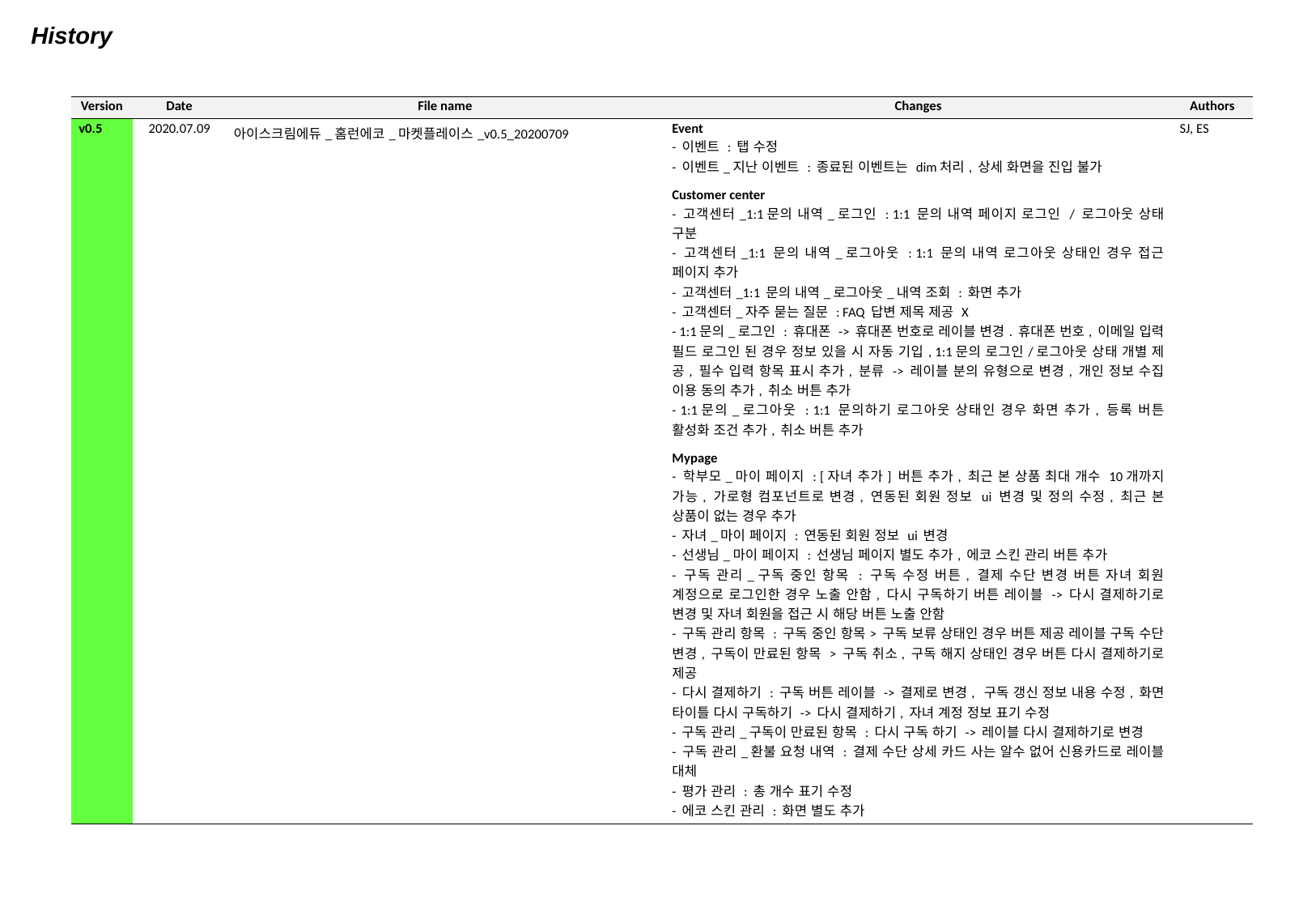

History
| Version | Date | File name | Changes | Authors |
| --- | --- | --- | --- | --- |
| v0.5 | 2020.07.09 | 아이스크림에듀\_홈런에코\_마켓플레이스\_v0.5\_20200709 | Event - 이벤트 : 탭 수정 - 이벤트\_지난 이벤트 : 종료된 이벤트는 dim처리, 상세 화면을 진입 불가 Customer center - 고객센터\_1:1문의 내역\_로그인 : 1:1 문의 내역 페이지 로그인 / 로그아웃 상태 구분 - 고객센터\_1:1 문의 내역\_로그아웃 : 1:1 문의 내역 로그아웃 상태인 경우 접근 페이지 추가 - 고객센터\_1:1 문의 내역\_로그아웃\_내역 조회 : 화면 추가 - 고객센터\_자주 묻는 질문 : FAQ 답변 제목 제공 X - 1:1문의\_로그인 : 휴대폰 -> 휴대폰 번호로 레이블 변경. 휴대폰 번호, 이메일 입력 필드 로그인 된 경우 정보 있을 시 자동 기입, 1:1문의 로그인/로그아웃 상태 개별 제공, 필수 입력 항목 표시 추가, 분류 -> 레이블 분의 유형으로 변경, 개인 정보 수집 이용 동의 추가, 취소 버튼 추가 - 1:1문의\_로그아웃 : 1:1 문의하기 로그아웃 상태인 경우 화면 추가, 등록 버튼 활성화 조건 추가, 취소 버튼 추가 Mypage - 학부모\_마이 페이지 : [자녀 추가] 버튼 추가, 최근 본 상품 최대 개수 10개까지 가능, 가로형 컴포넌트로 변경, 연동된 회원 정보 ui 변경 및 정의 수정, 최근 본 상품이 없는 경우 추가 - 자녀\_마이 페이지 : 연동된 회원 정보 ui 변경 - 선생님\_마이 페이지 : 선생님 페이지 별도 추가, 에코 스킨 관리 버튼 추가 - 구독 관리\_구독 중인 항목 : 구독 수정 버튼, 결제 수단 변경 버튼 자녀 회원 계정으로 로그인한 경우 노출 안함, 다시 구독하기 버튼 레이블 -> 다시 결제하기로 변경 및 자녀 회원을 접근 시 해당 버튼 노출 안함 - 구독 관리 항목 : 구독 중인 항목> 구독 보류 상태인 경우 버튼 제공 레이블 구독 수단 변경, 구독이 만료된 항목 > 구독 취소, 구독 해지 상태인 경우 버튼 다시 결제하기로 제공 - 다시 결제하기 : 구독 버튼 레이블 -> 결제로 변경, 구독 갱신 정보 내용 수정, 화면 타이틀 다시 구독하기 -> 다시 결제하기, 자녀 계정 정보 표기 수정 - 구독 관리\_구독이 만료된 항목 : 다시 구독 하기 -> 레이블 다시 결제하기로 변경 - 구독 관리\_환불 요청 내역 : 결제 수단 상세 카드 사는 알수 없어 신용카드로 레이블 대체 - 평가 관리 : 총 개수 표기 수정 - 에코 스킨 관리 : 화면 별도 추가 | SJ, ES |